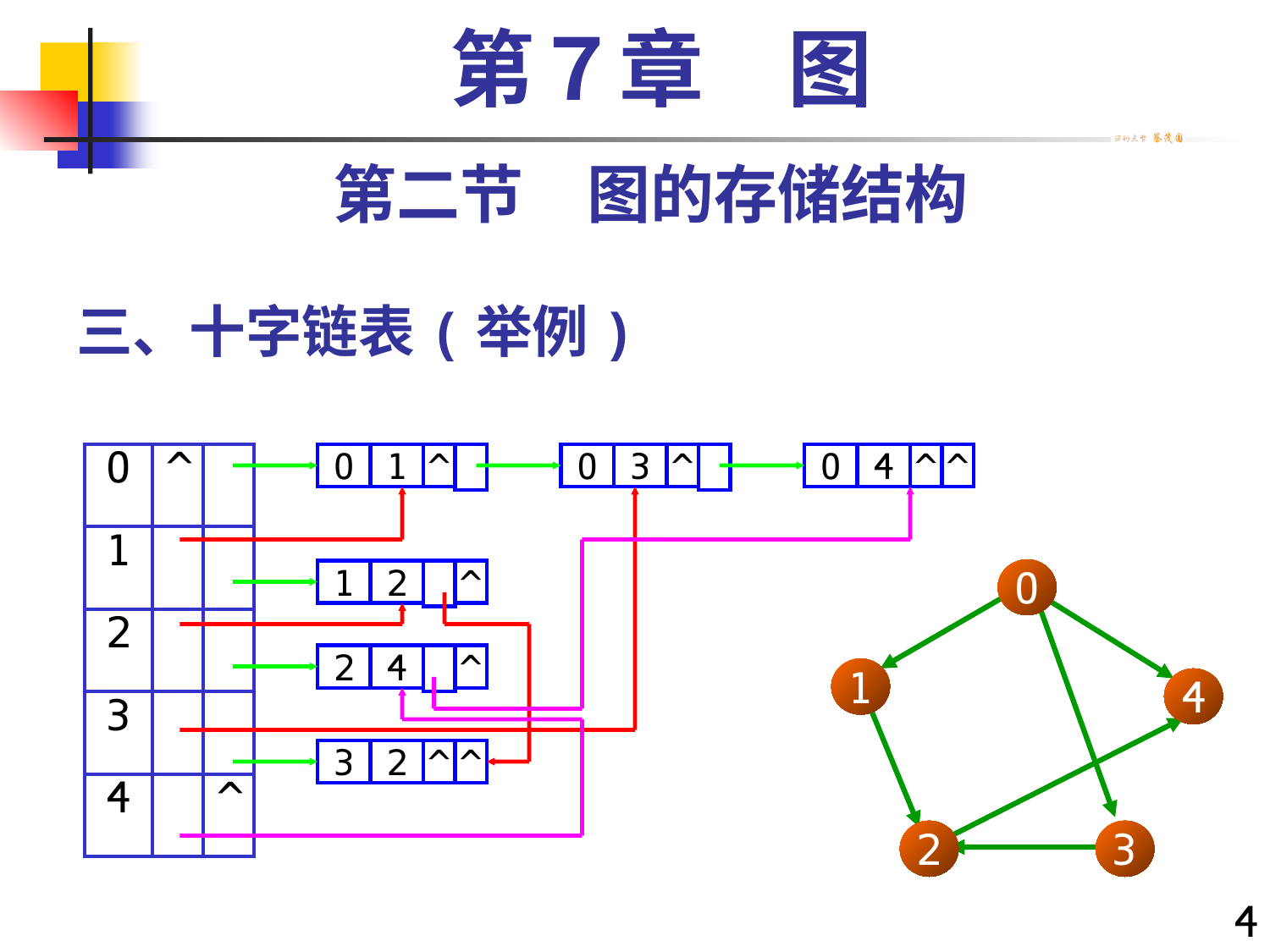

第７章　图
第二节　图的存储结构
# 三、十字链表(举例)
| 0 | ^ |  |
| --- | --- | --- |
| 1 |  |  |
| 2 |  |  |
| 3 |  |  |
| 4 |  | ^ |
0
1
^

0
3
^

0
4
^
^

0

1
4

2
3

1
2

^

2
4

^

3
2
^
^

4